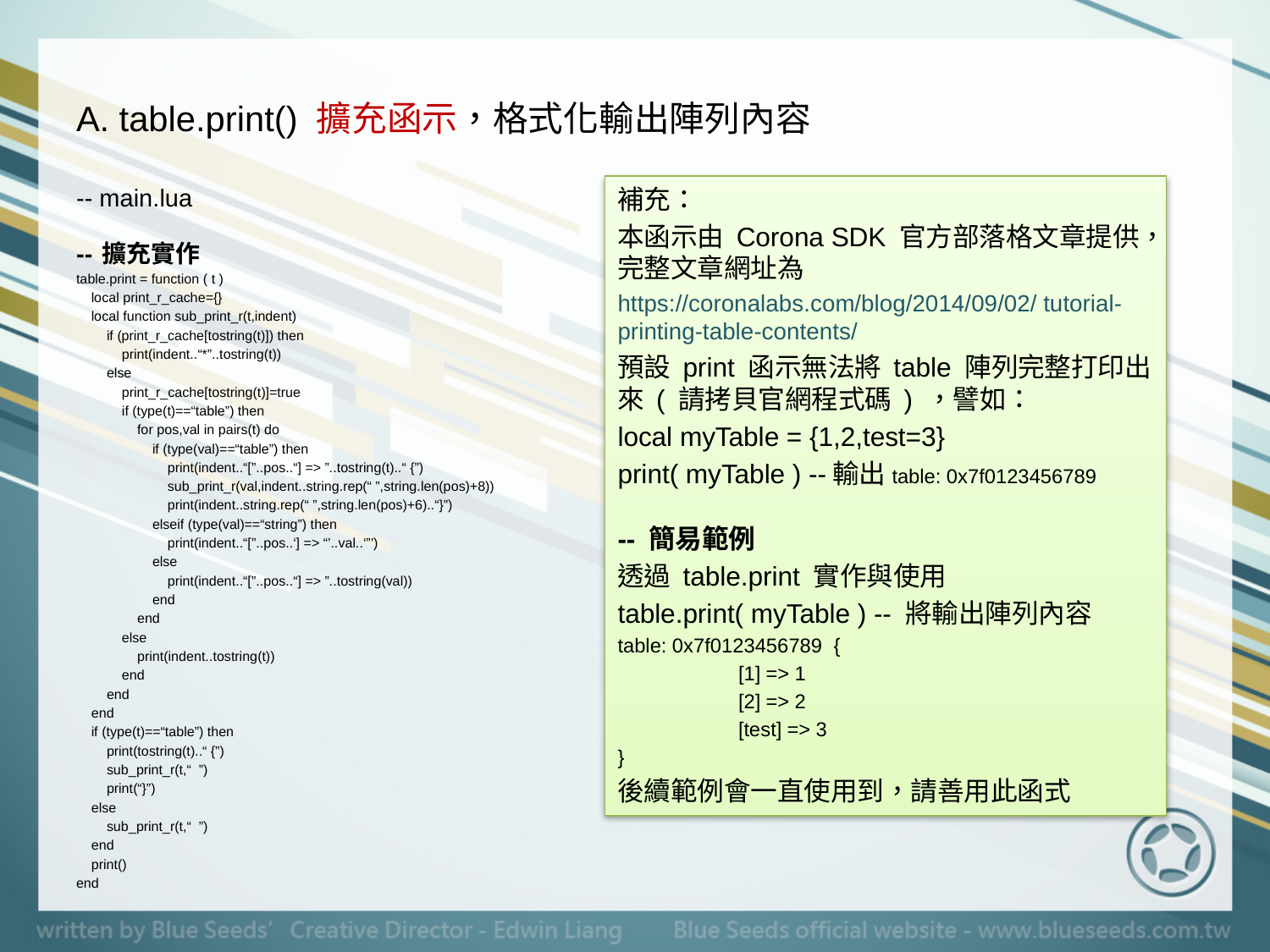

# A. table.print() 擴充函示，格式化輸出陣列內容
-- main.lua

-- 擴充實作
table.print = function ( t )
    local print_r_cache={}
    local function sub_print_r(t,indent)
        if (print_r_cache[tostring(t)]) then
            print(indent..“*”..tostring(t))
        else
            print_r_cache[tostring(t)]=true
            if (type(t)==“table”) then
                for pos,val in pairs(t) do
                    if (type(val)==“table”) then
                        print(indent..“[”..pos..“] => ”..tostring(t)..“ {”)
                        sub_print_r(val,indent..string.rep(“ ”,string.len(pos)+8))
                        print(indent..string.rep(“ ”,string.len(pos)+6)..“}”)
                    elseif (type(val)==“string”) then
                        print(indent..“[”..pos..‘] => “’..val..‘”’)
                    else
                        print(indent..“[”..pos..“] => ”..tostring(val))
                    end
                end
            else
                print(indent..tostring(t))
            end
        end
    end
    if (type(t)==“table”) then
        print(tostring(t)..“ {”)
        sub_print_r(t,“  ”)
        print(“}”)
    else
        sub_print_r(t,“  ”)
    end
    print()
end

補充：
本函示由 Corona SDK 官方部落格文章提供，完整文章網址為
https://coronalabs.com/blog/2014/09/02/ tutorial-printing-table-contents/
預設 print 函示無法將 table 陣列完整打印出來 ( 請拷貝官網程式碼 ) ，譬如：
local myTable = {1,2,test=3}
print( myTable ) --輸出table: 0x7f0123456789

-- 簡易範例
透過 table.print 實作與使用
table.print( myTable ) -- 將輸出陣列內容
table: 0x7f0123456789  {
	[1] => 1
	[2] => 2
	[test] => 3
}
後續範例會一直使用到，請善用此函式